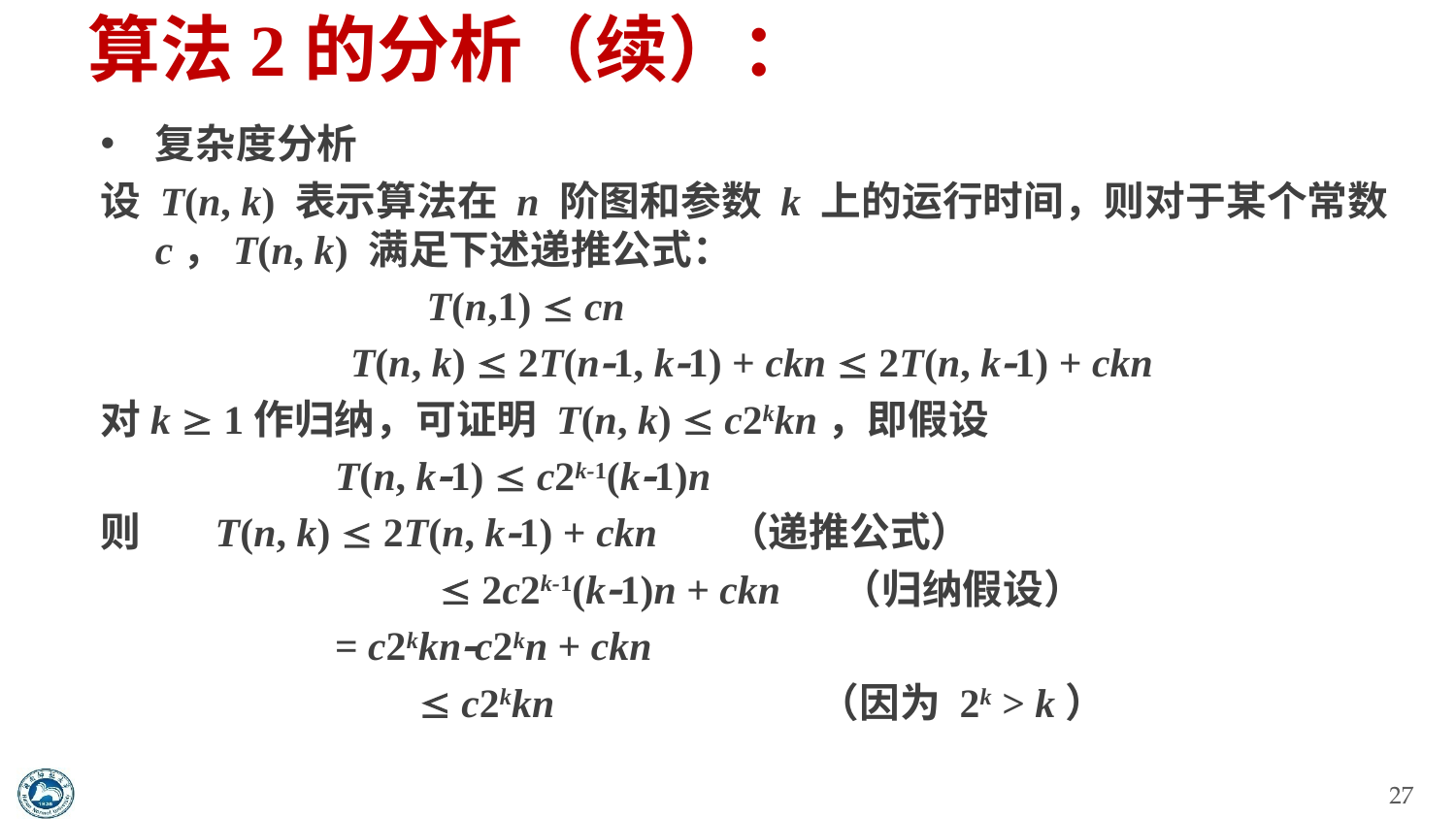

# 算法2的分析（续）：
复杂度分析
设 T(n, k) 表示算法在 n 阶图和参数 k 上的运行时间，则对于某个常数 c，T(n, k) 满足下述递推公式：
                                T(n,1) ≤ cn
T(n, k) ≤ 2T(n−1, k−1) + ckn ≤ 2T(n, k−1) + ckn
对k ≥ 1作归纳，可证明 T(n, k) ≤ c2kkn，即假设
                       T(n, k−1) ≤ c2k-1(k−1)n
则       T(n, k) ≤ 2T(n, k−1) + ckn      （递推公式）
  ≤ 2c2k-1(k−1)n + ckn     （归纳假设）
                       = c2kkn−c2kn + ckn
   ≤ c2kkn                         （因为 2k > k）
27